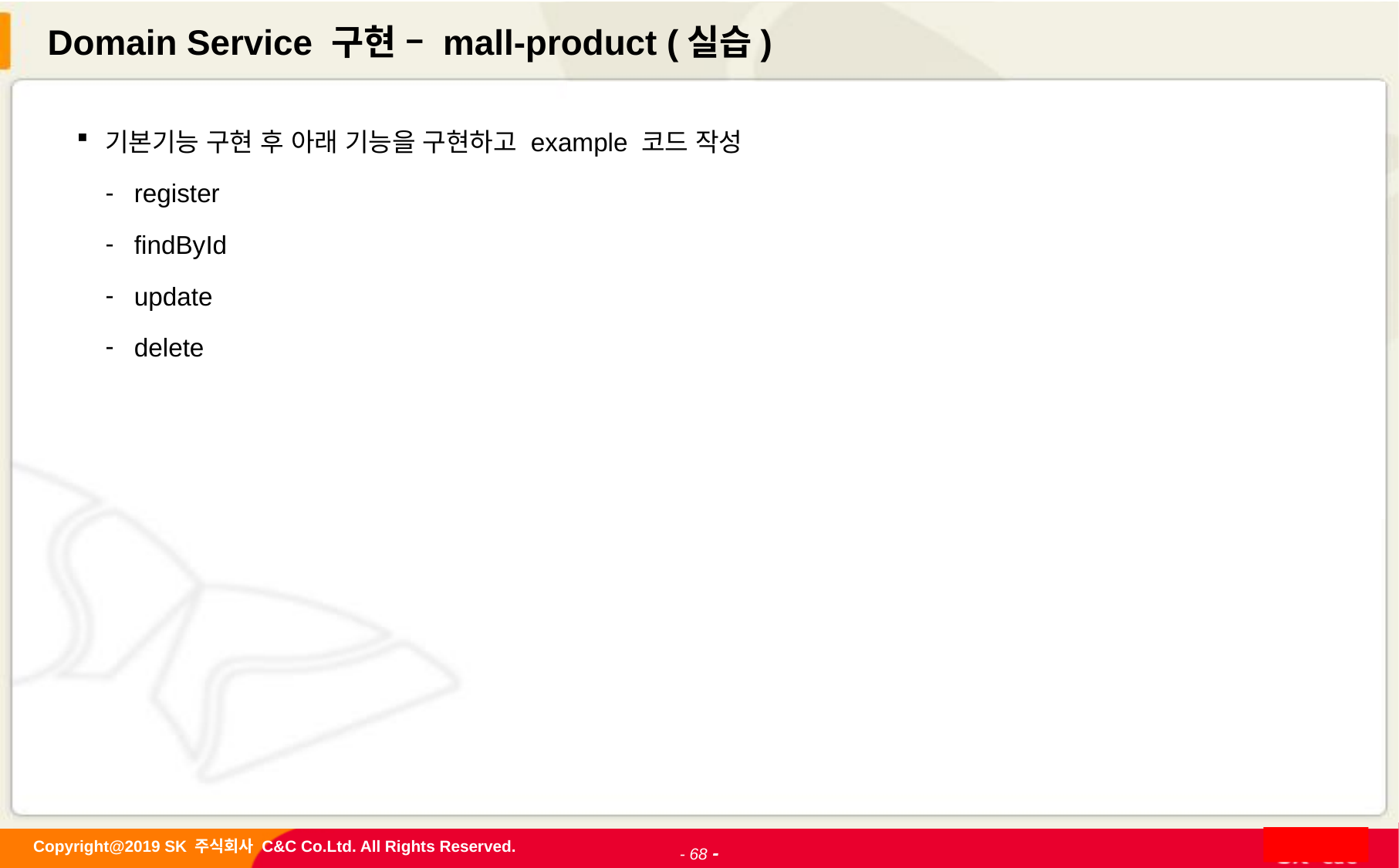

# Domain Service 구현 – mall-product (실습)
기본기능 구현 후 아래 기능을 구현하고 example 코드 작성
register
findById
update
delete